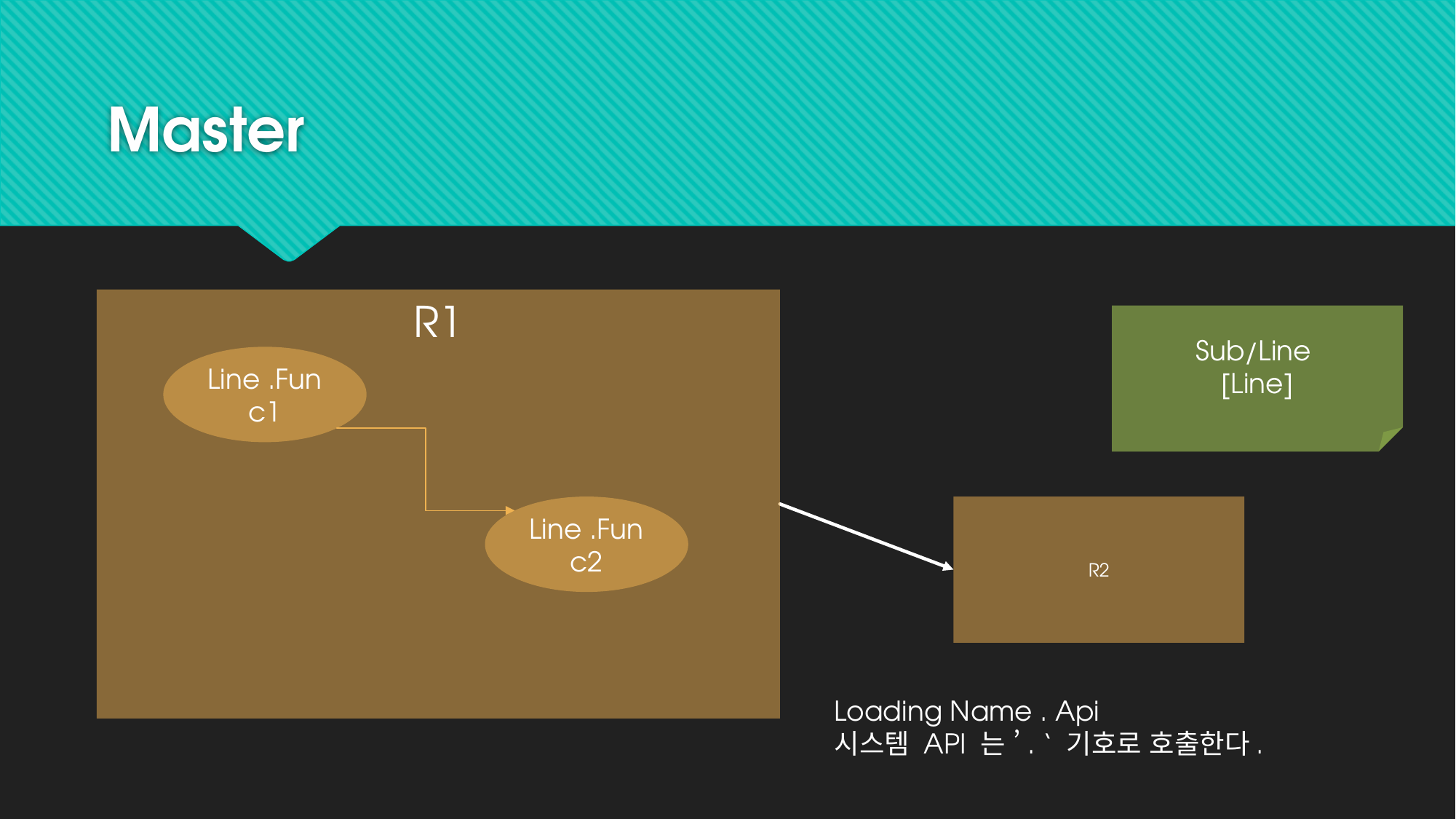

# Master
R1
Line .Func1
Line .Func2
Sub/Line
[Line]
R2
Loading Name . Api
시스템 API 는 ’. ‘ 기호로 호출한다.